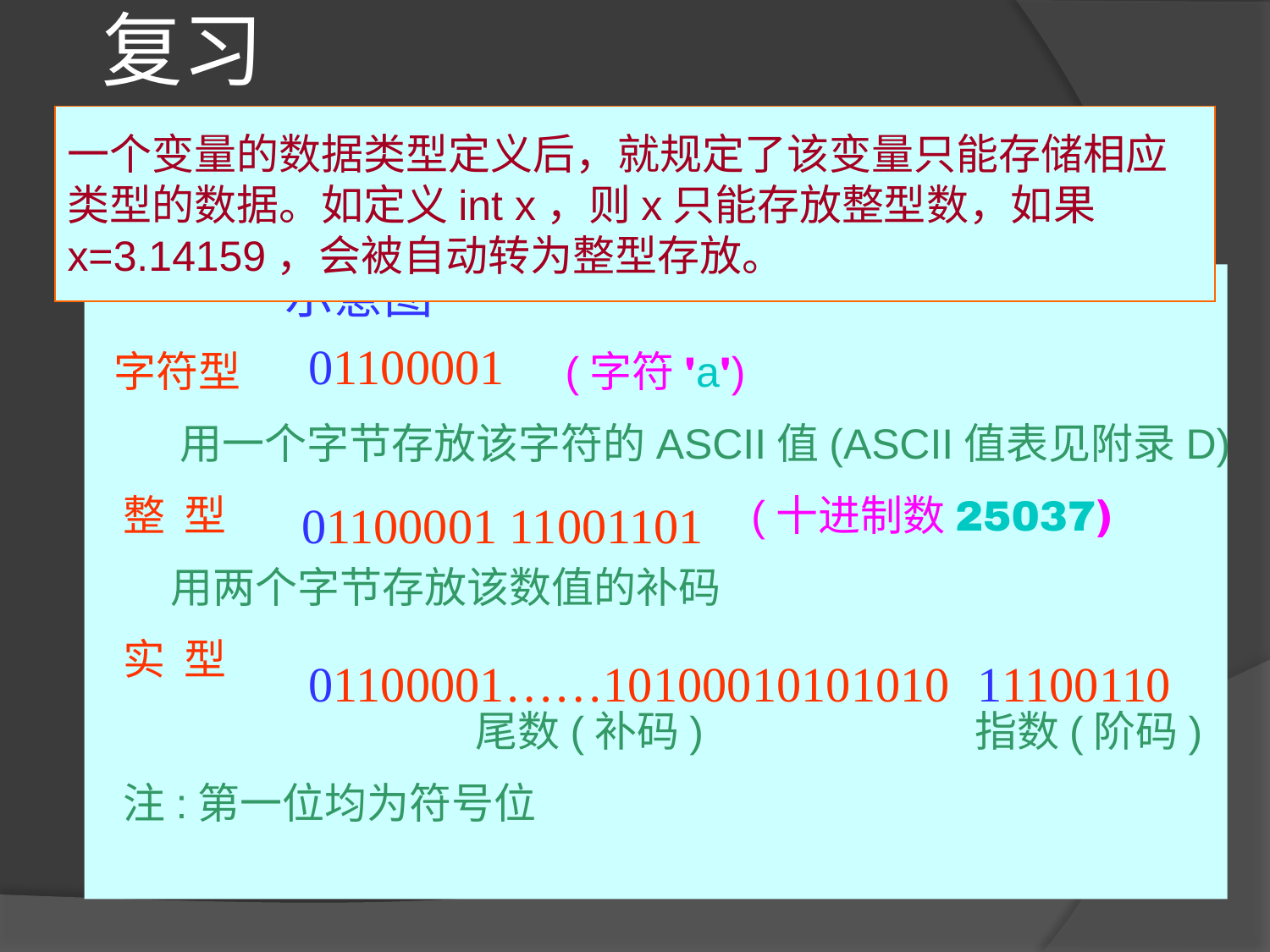

# 复习
数据存储形式
    字符型按ASCII码存储,其余以补码存储
一个变量的数据类型定义后，就规定了该变量只能存储相应类型的数据。如定义int x，则x只能存放整型数，如果x=3.14159，会被自动转为整型存放。
                    示意图
  字符型                                 (字符'a')
         用一个字节存放该字符的ASCII值(ASCII值表见附录D)
   整  型                                                      (十进制数25037)
        用两个字节存放该数值的补码
   实  型
                                        尾数(补码)                      指数(阶码)
   注:第一位均为符号位
01100001
01100001 11001101
01100001……10100010101010
11100110